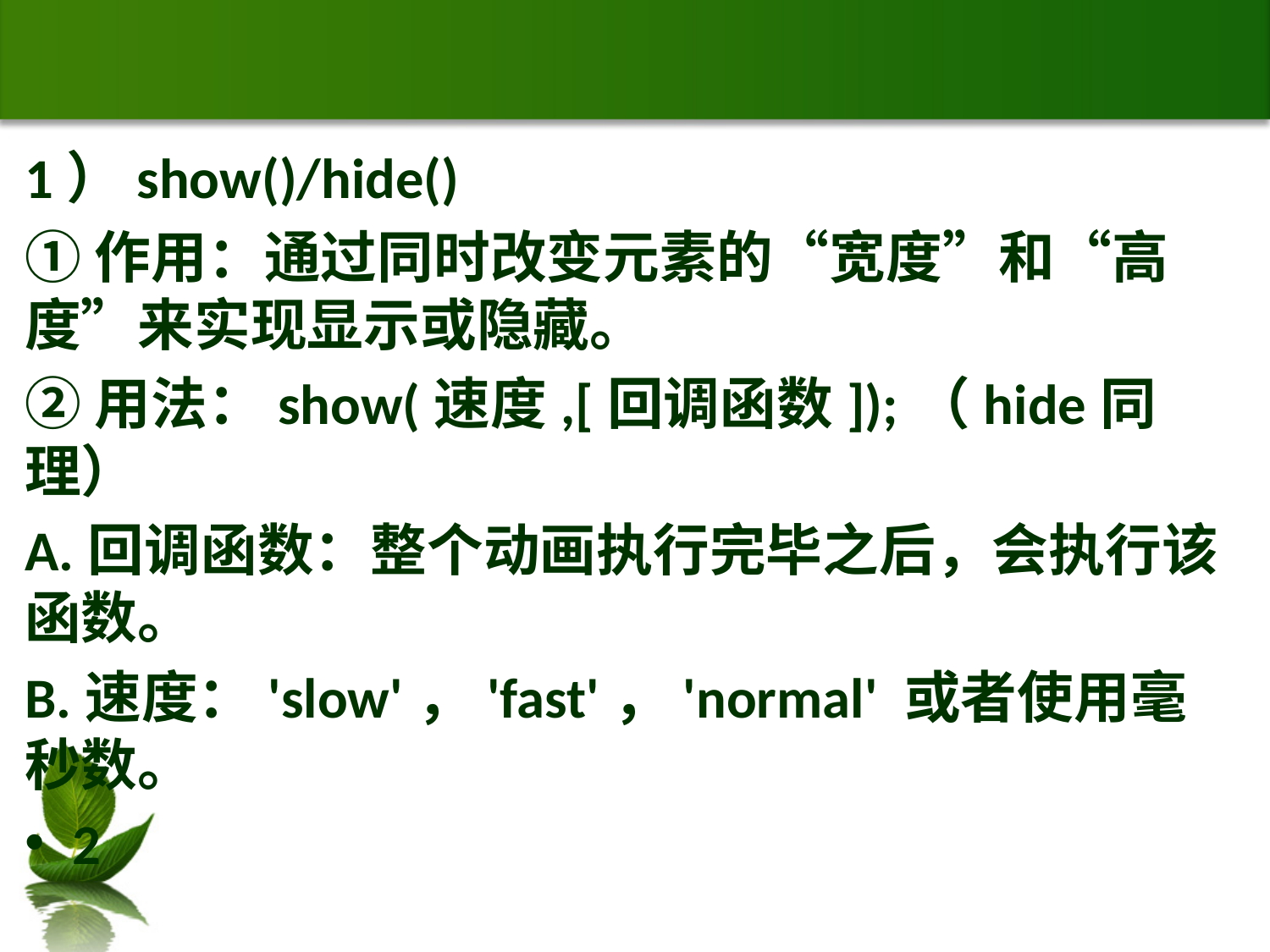

#
1）show()/hide()
①作用：通过同时改变元素的“宽度”和“高度”来实现显示或隐藏。
②用法：show(速度,[回调函数]);	（hide同理）
A.回调函数：整个动画执行完毕之后，会执行该函数。
B.速度：'slow'，'fast'，'normal' 或者使用毫秒数。
2